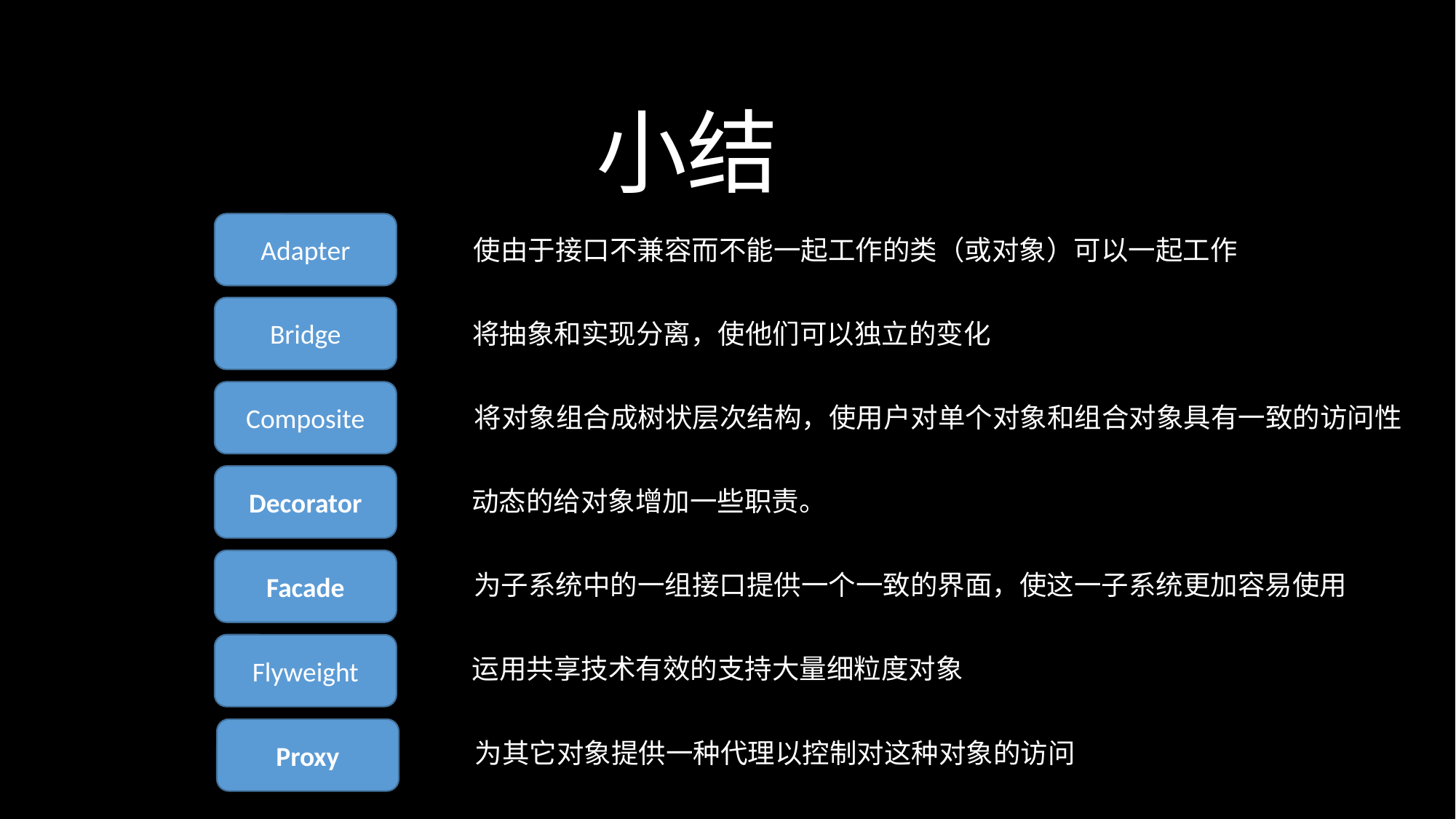

小结
Adapter
使由于接口不兼容而不能一起工作的类（或对象）可以一起工作
Bridge
将抽象和实现分离，使他们可以独立的变化
Composite
将对象组合成树状层次结构，使用户对单个对象和组合对象具有一致的访问性
Decorator
动态的给对象增加一些职责。
Facade
为子系统中的一组接口提供一个一致的界面，使这一子系统更加容易使用
Flyweight
运用共享技术有效的支持大量细粒度对象
Proxy
为其它对象提供一种代理以控制对这种对象的访问